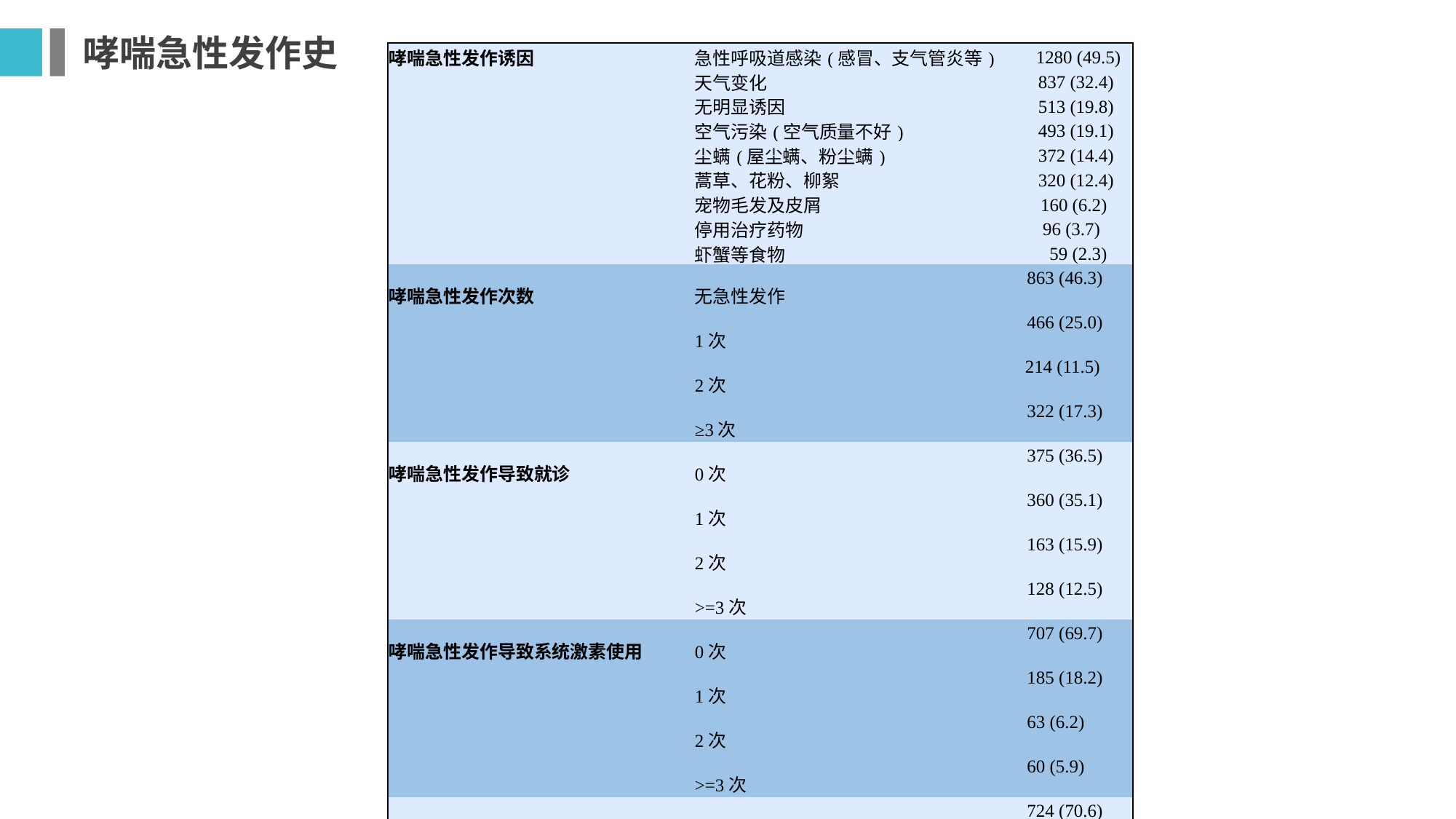

哮喘急性发作史

| 哮喘急性发作诱因 | 急性呼吸道感染(感冒、支气管炎等) | 1280 (49.5) |
| --- | --- | --- |
|  | 天气变化 | 837 (32.4) |
|  | 无明显诱因 | 513 (19.8) |
|  | 空气污染(空气质量不好) | 493 (19.1) |
|  | 尘螨(屋尘螨、粉尘螨) | 372 (14.4) |
|  | 蒿草、花粉、柳絮 | 320 (12.4) |
|  | 宠物毛发及皮屑 | 160 (6.2) |
|  | 停用治疗药物 | 96 (3.7) |
|  | 虾蟹等食物 | 59 (2.3) |
| 哮喘急性发作次数 | 无急性发作 | 863 (46.3) |
|  | 1次 | 466 (25.0) |
|  | 2次 | 214 (11.5) |
|  | ≥3次 | 322 (17.3) |
| 哮喘急性发作导致就诊 | 0次 | 375 (36.5) |
|  | 1次 | 360 (35.1) |
|  | 2次 | 163 (15.9) |
|  | >=3次 | 128 (12.5) |
| 哮喘急性发作导致系统激素使用 | 0次 | 707 (69.7) |
|  | 1次 | 185 (18.2) |
|  | 2次 | 63 (6.2) |
|  | >=3次 | 60 (5.9) |
| 哮喘急性发作导致住院次数 | 0次 | 724 (70.6) |
|  | 1次 | 224 (21.8) |
|  | 2次 | 42 (4.1) |
|  | >=3次 | 36 (3.5) |
| 哮喘急性发作导致入住ICU | 无 | 1017 (99.5) |
|  | 有[1次] | 5 (0.5) |
| 哮喘急性发作最难缓解症状 | 喘息 | 417 (40.3) |
|  | 咳嗽 | 317 (30.7) |
|  | 气促/呼吸不畅 | 248 (24.0) |
|  | 胸闷 | 52 (5.0) |